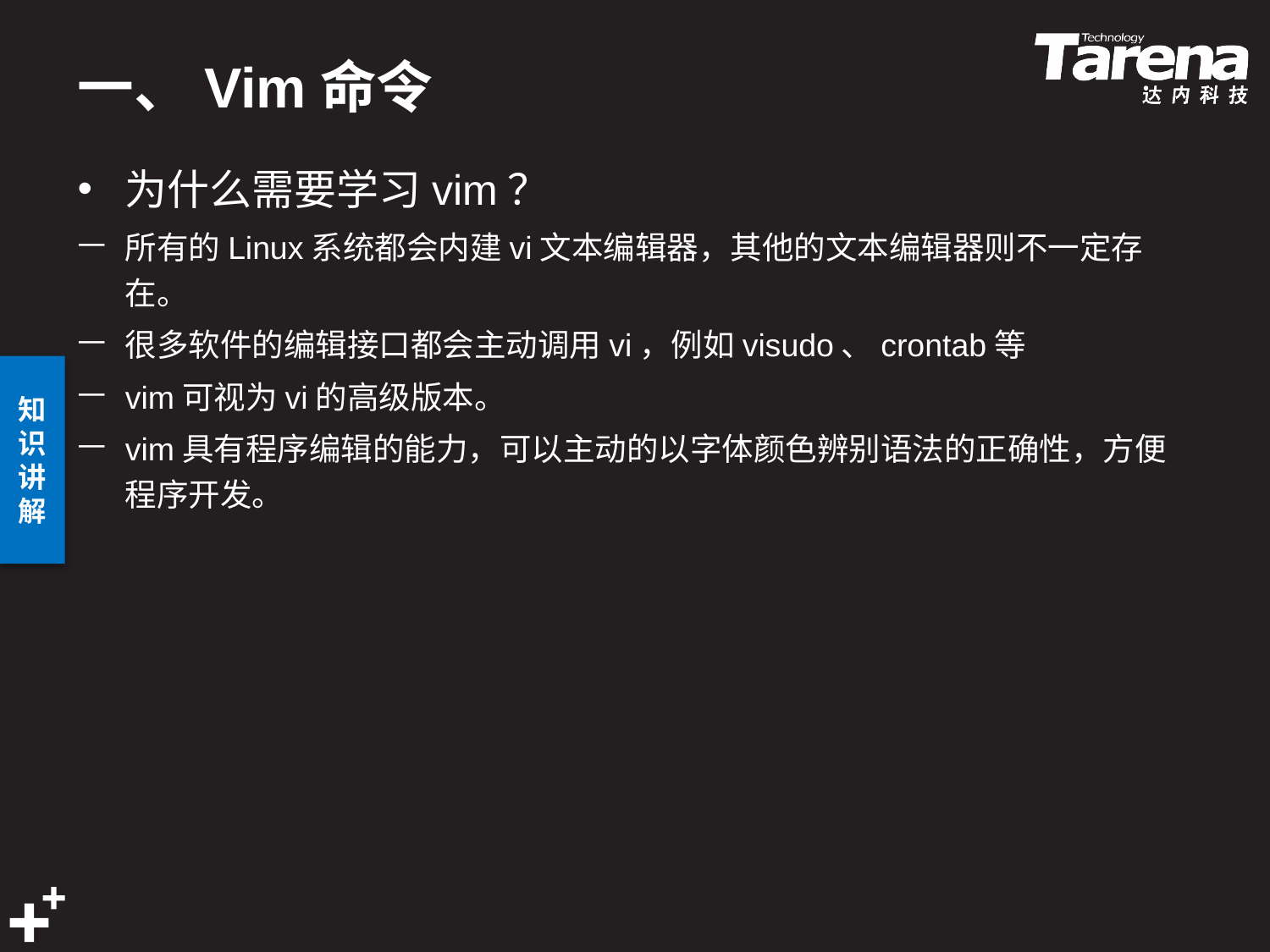

# 一、Vim命令
为什么需要学习vim？
所有的Linux系统都会内建vi文本编辑器，其他的文本编辑器则不一定存在。
很多软件的编辑接口都会主动调用vi，例如visudo、crontab等
vim可视为vi的高级版本。
vim具有程序编辑的能力，可以主动的以字体颜色辨别语法的正确性，方便程序开发。